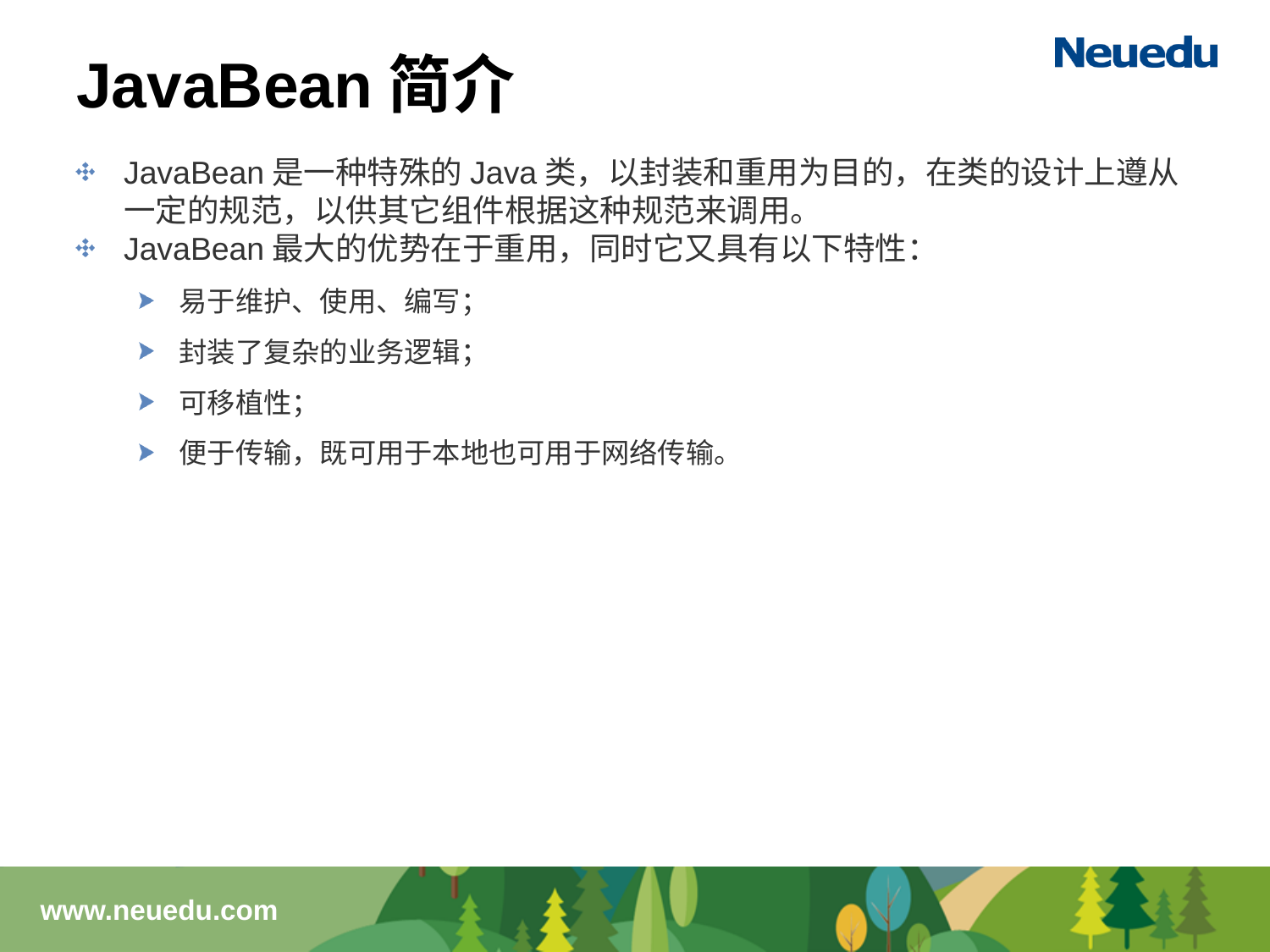

# JavaBean简介
JavaBean是一种特殊的Java类，以封装和重用为目的，在类的设计上遵从一定的规范，以供其它组件根据这种规范来调用。
JavaBean最大的优势在于重用，同时它又具有以下特性：
易于维护、使用、编写；
封装了复杂的业务逻辑；
可移植性；
便于传输，既可用于本地也可用于网络传输。